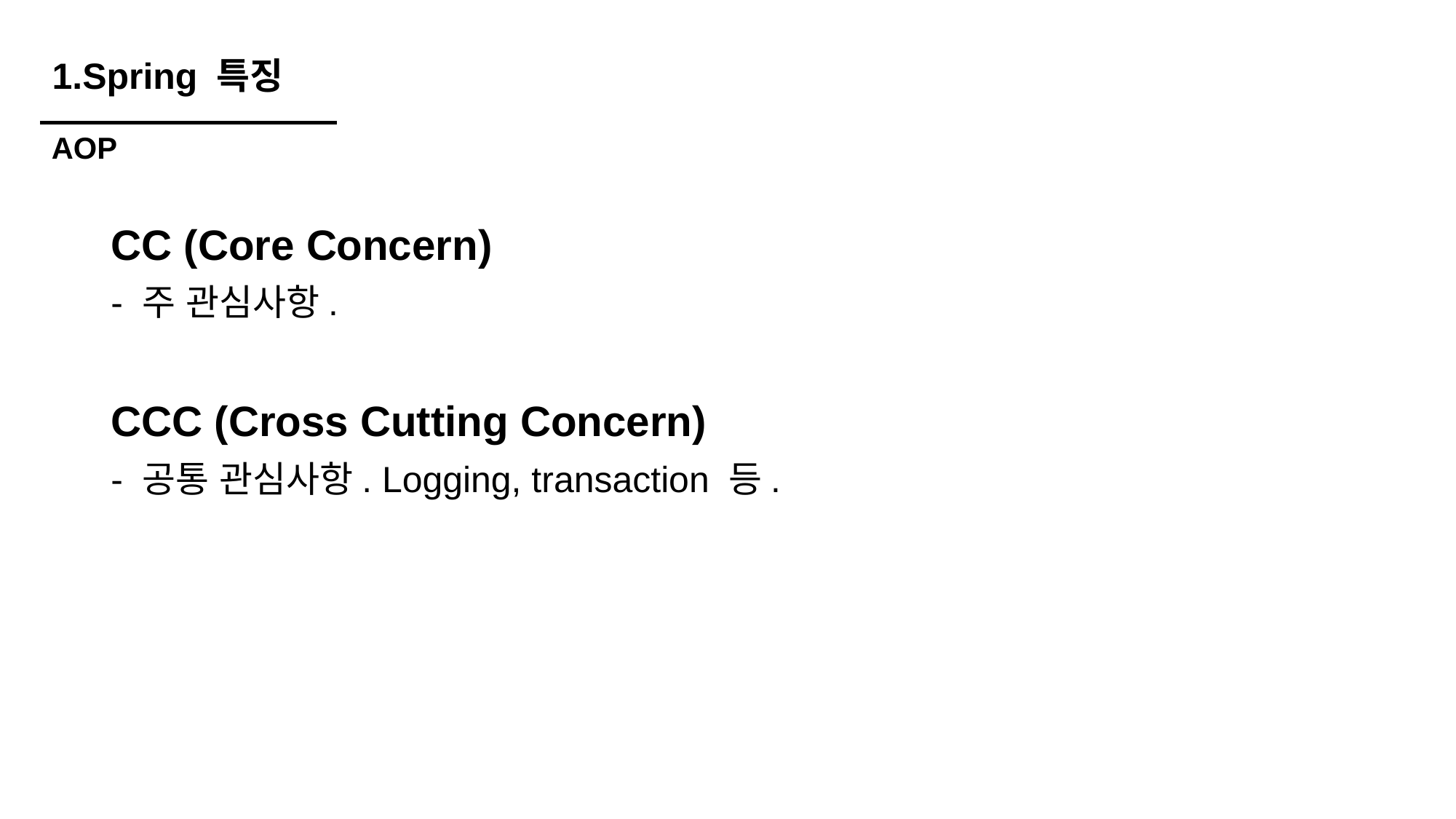

# 1.Spring 특징
AOP
CC (Core Concern)
- 주 관심사항.

CCC (Cross Cutting Concern)
- 공통 관심사항. Logging, transaction 등.